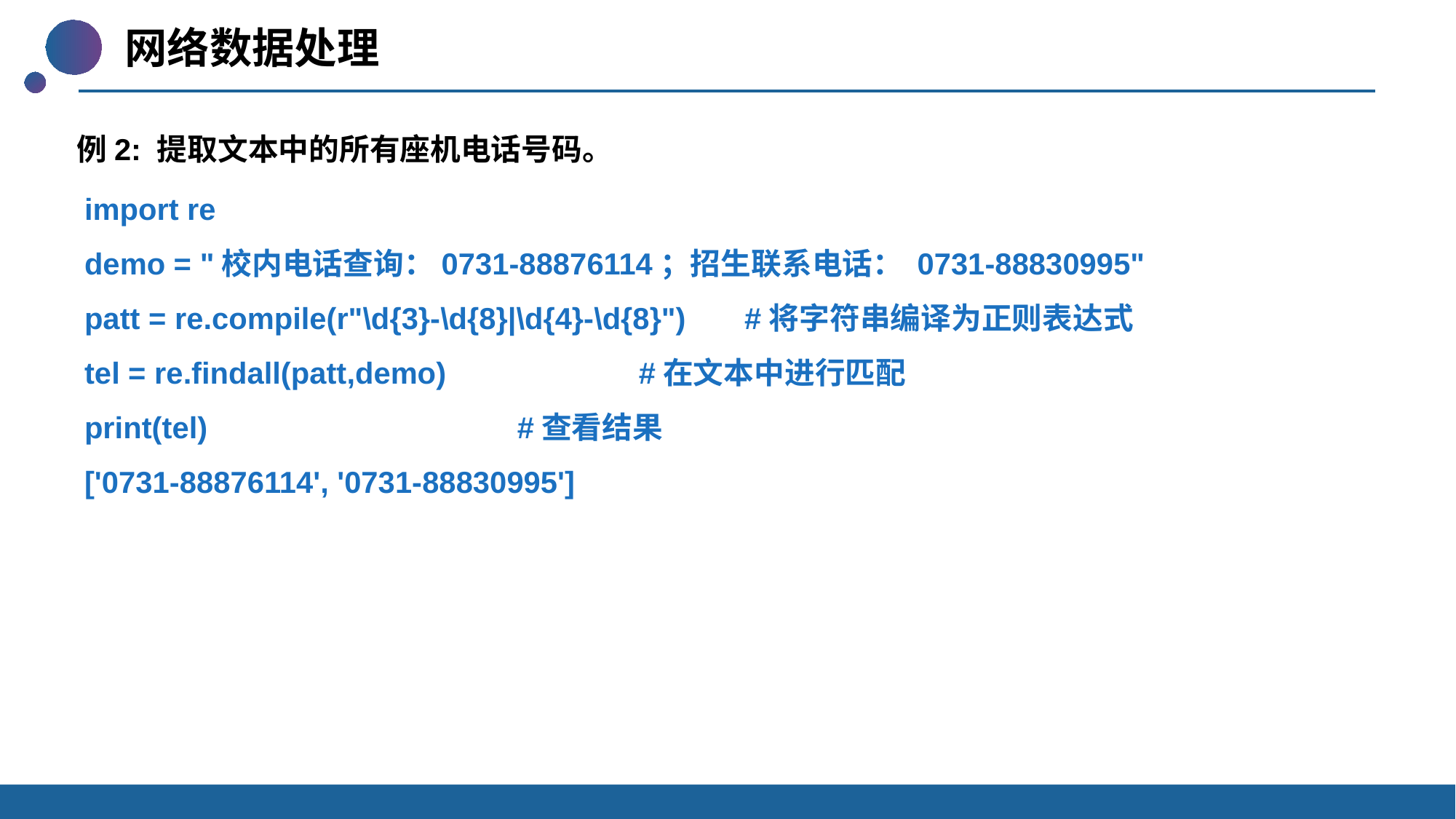

网络数据处理

例2: 提取文本中的所有座机电话号码。
import re
demo = "校内电话查询：0731-88876114；招生联系电话： 0731-88830995"
patt = re.compile(r"\d{3}-\d{8}|\d{4}-\d{8}")       #将字符串编译为正则表达式
tel = re.findall(patt,demo)                       #在文本中进行匹配
print(tel)                                     #查看结果
['0731-88876114', '0731-88830995']